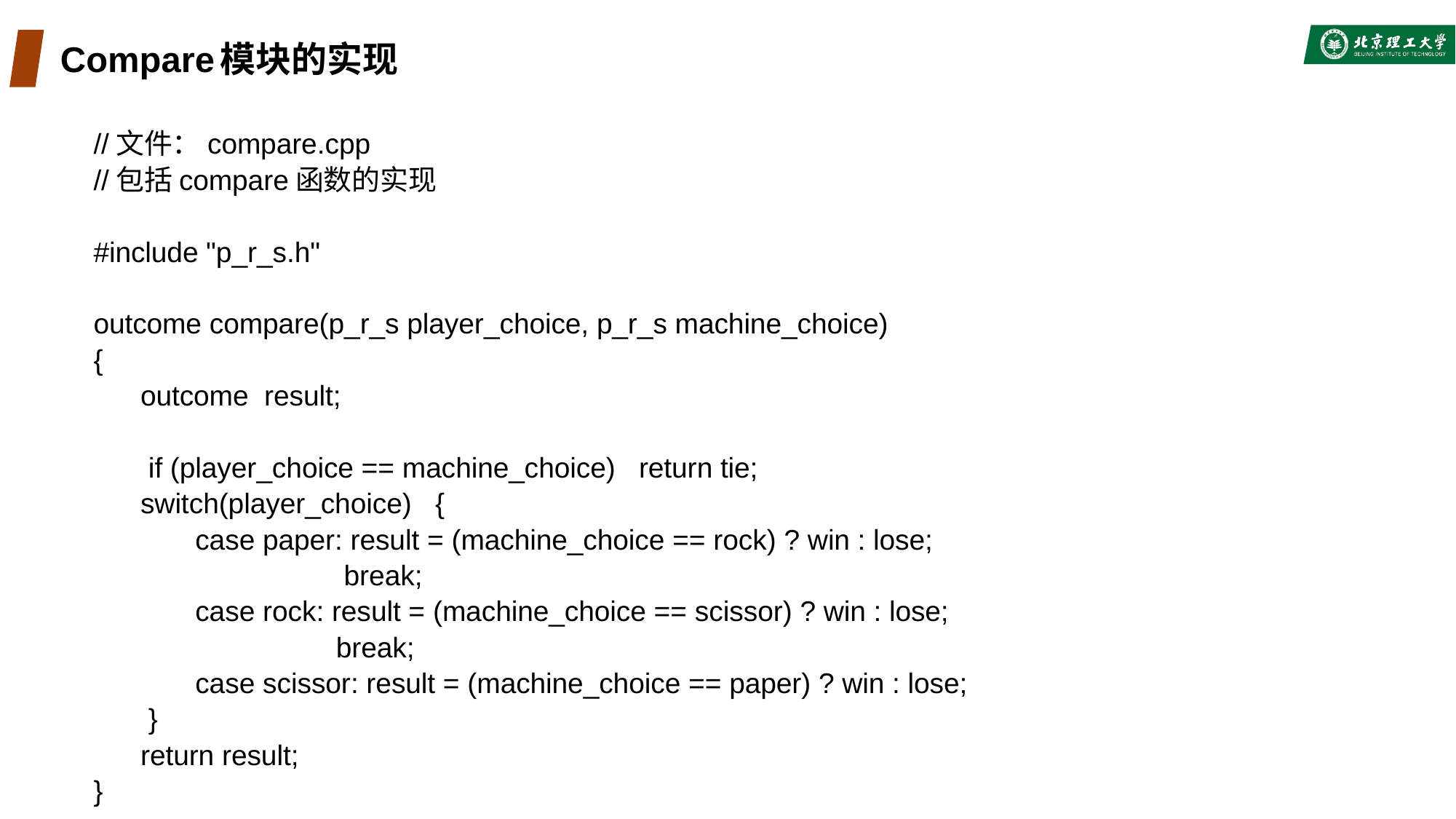

# Compare模块的实现
//文件：compare.cpp
//包括compare函数的实现

#include "p_r_s.h"

outcome compare(p_r_s player_choice, p_r_s machine_choice)
{
      outcome  result;

       if (player_choice == machine_choice)   return tie;
      switch(player_choice)   {
             case paper: result = (machine_choice == rock) ? win : lose;
                                break;
             case rock: result = (machine_choice == scissor) ? win : lose;
                               break;
             case scissor: result = (machine_choice == paper) ? win : lose;
       }
      return result;
}